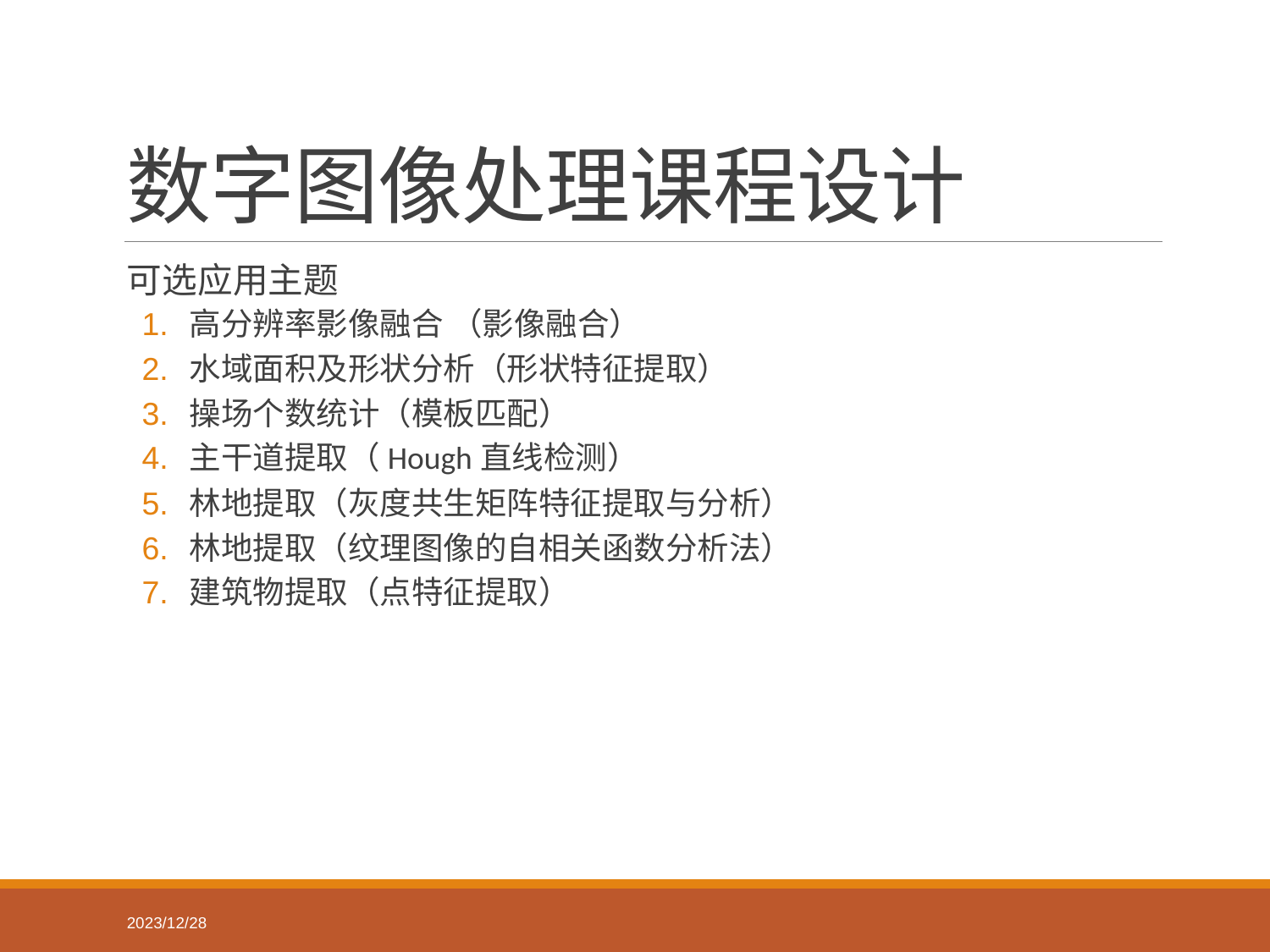

# 数字图像处理课程设计
可选应用主题
高分辨率影像融合 （影像融合）
水域面积及形状分析（形状特征提取）
操场个数统计（模板匹配）
主干道提取（Hough直线检测）
林地提取（灰度共生矩阵特征提取与分析）
林地提取（纹理图像的自相关函数分析法）
建筑物提取（点特征提取）

2023/12/28